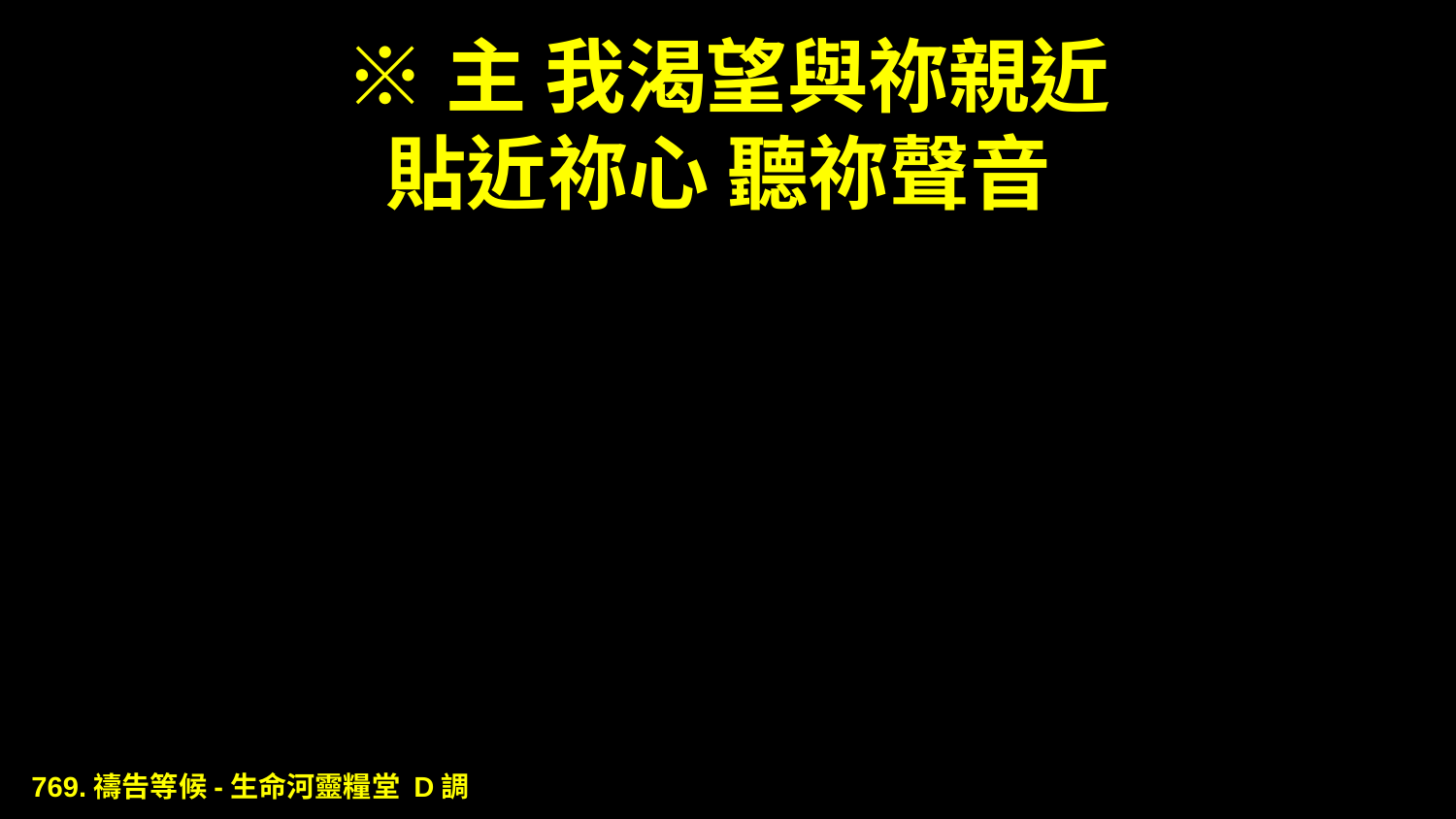

# ※主 我渴望與祢親近 貼近祢心 聽祢聲音
769.禱告等候-生命河靈糧堂 D調